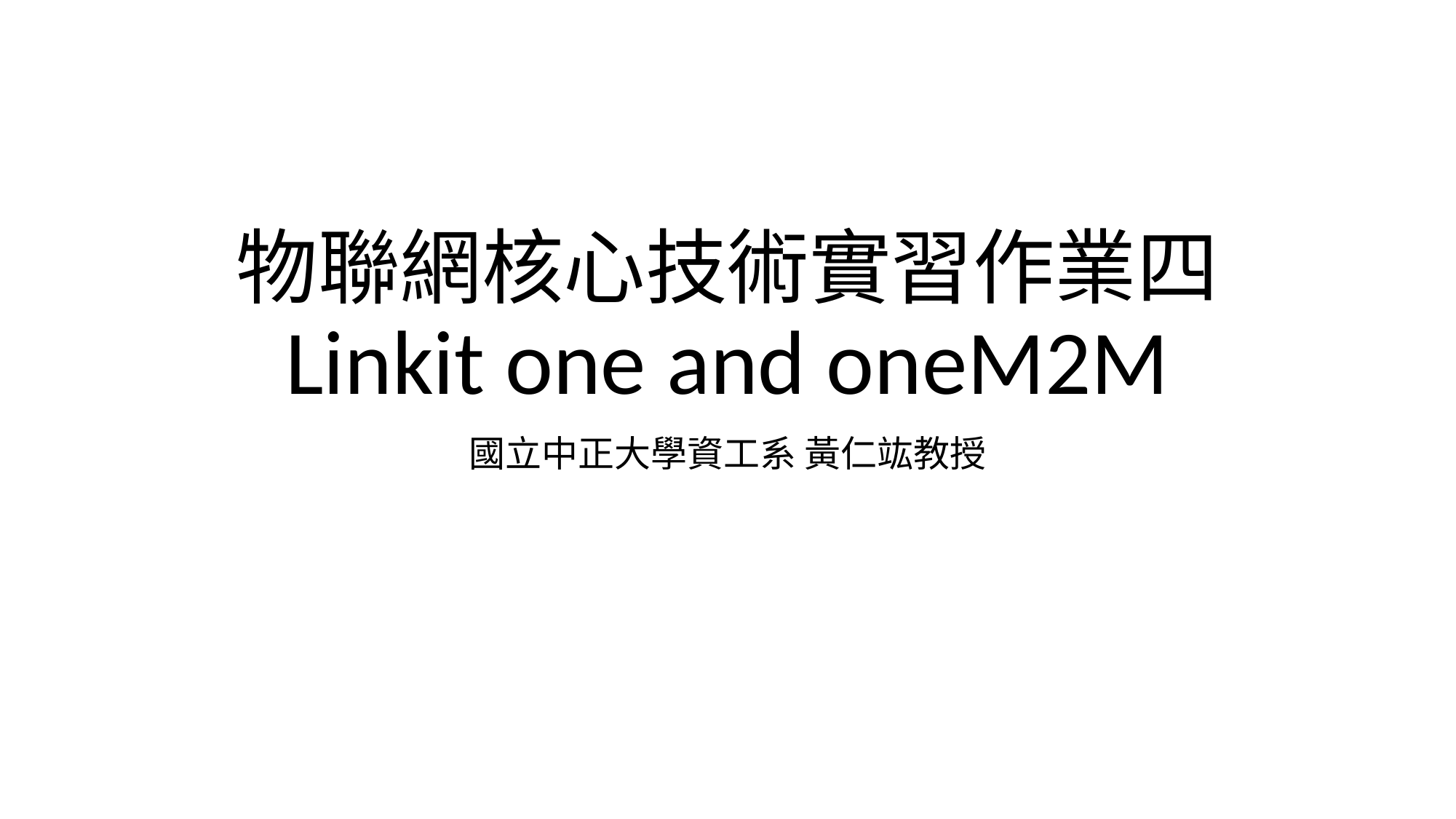

# 物聯網核心技術實習作業四 Linkit one and oneM2M
國立中正大學資工系 黃仁竑教授